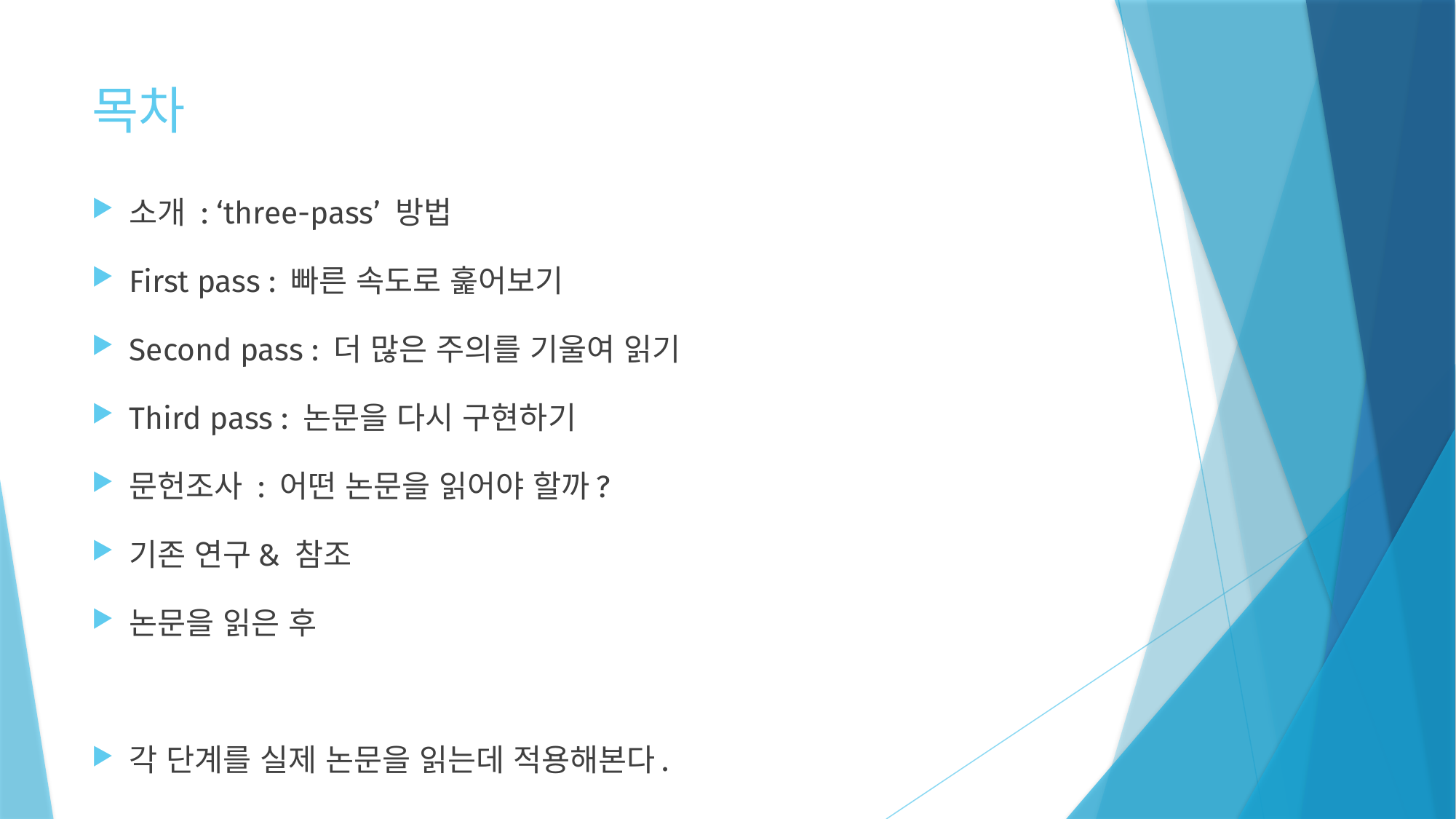

# 목차
소개 : ‘three-pass’ 방법
First pass : 빠른 속도로 훑어보기
Second pass : 더 많은 주의를 기울여 읽기
Third pass : 논문을 다시 구현하기
문헌조사 : 어떤 논문을 읽어야 할까?
기존 연구& 참조
논문을 읽은 후

각 단계를 실제 논문을 읽는데 적용해본다.